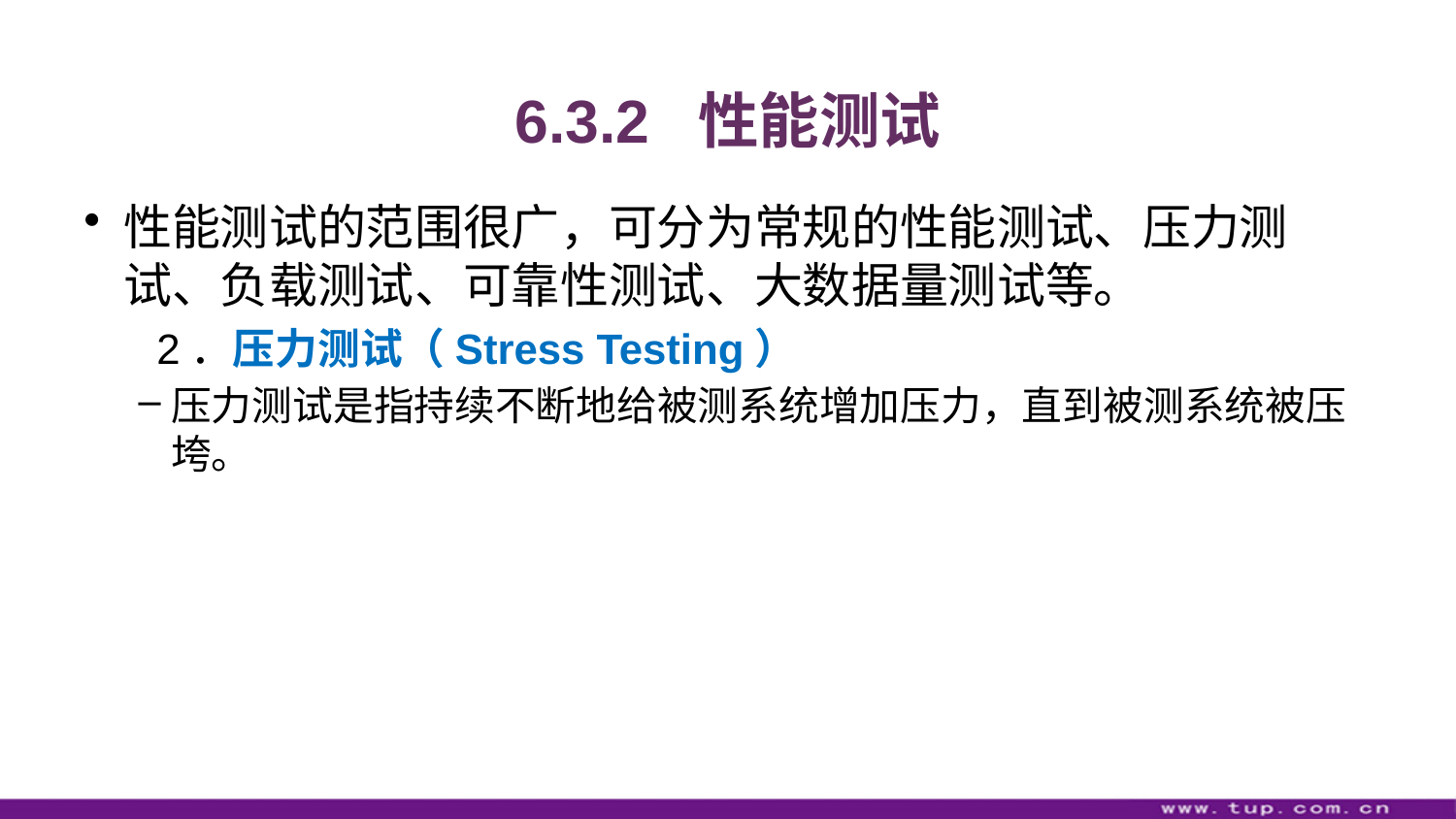

# 6.3.2  性能测试
性能测试的范围很广，可分为常规的性能测试、压力测试、负载测试、可靠性测试、大数据量测试等。
2．压力测试（Stress Testing）
压力测试是指持续不断地给被测系统增加压力，直到被测系统被压垮。